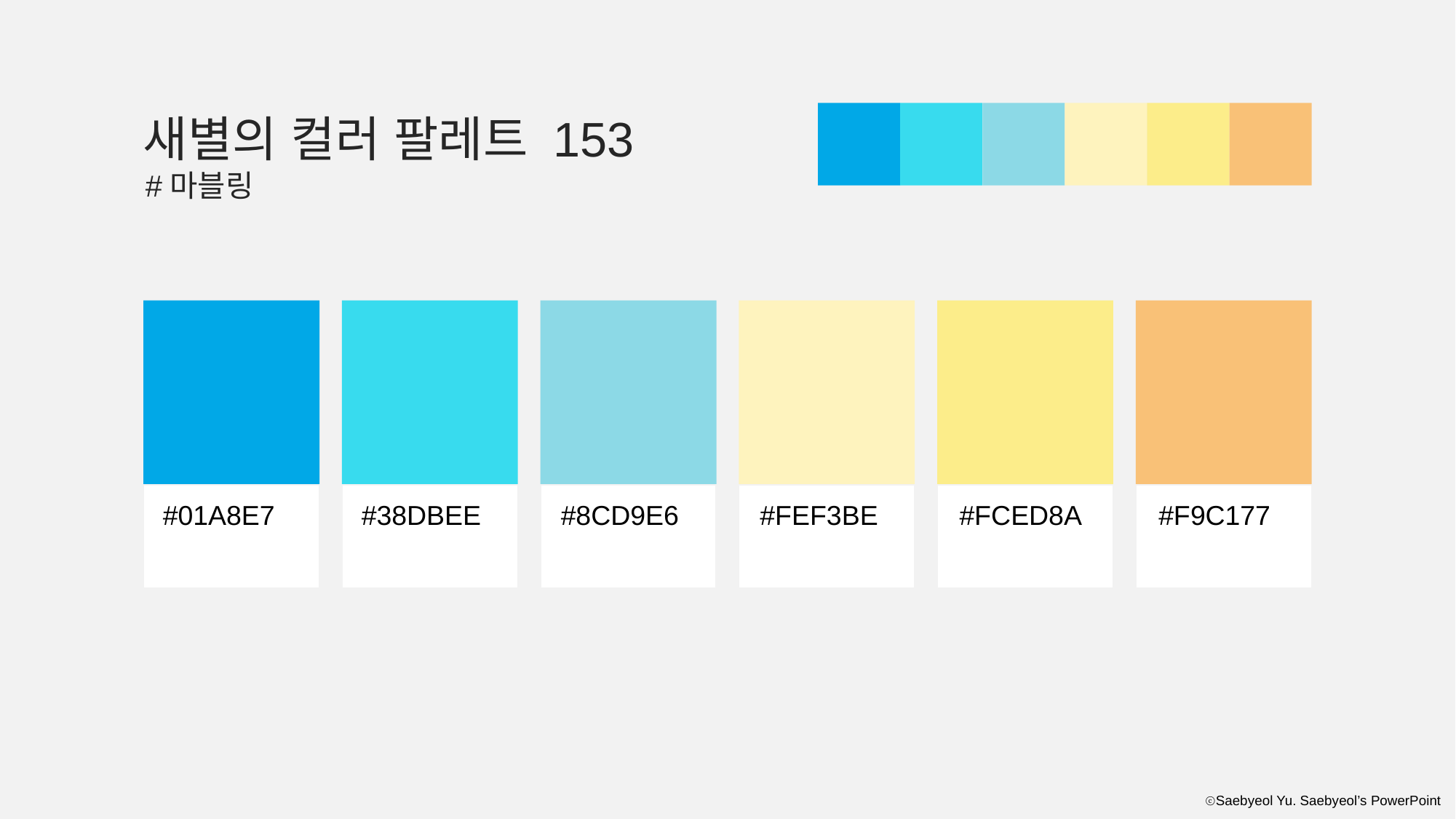

새별의 컬러 팔레트 153

#마블링

#01A8E7
#38DBEE
#8CD9E6
#FEF3BE
#FCED8A
#F9C177